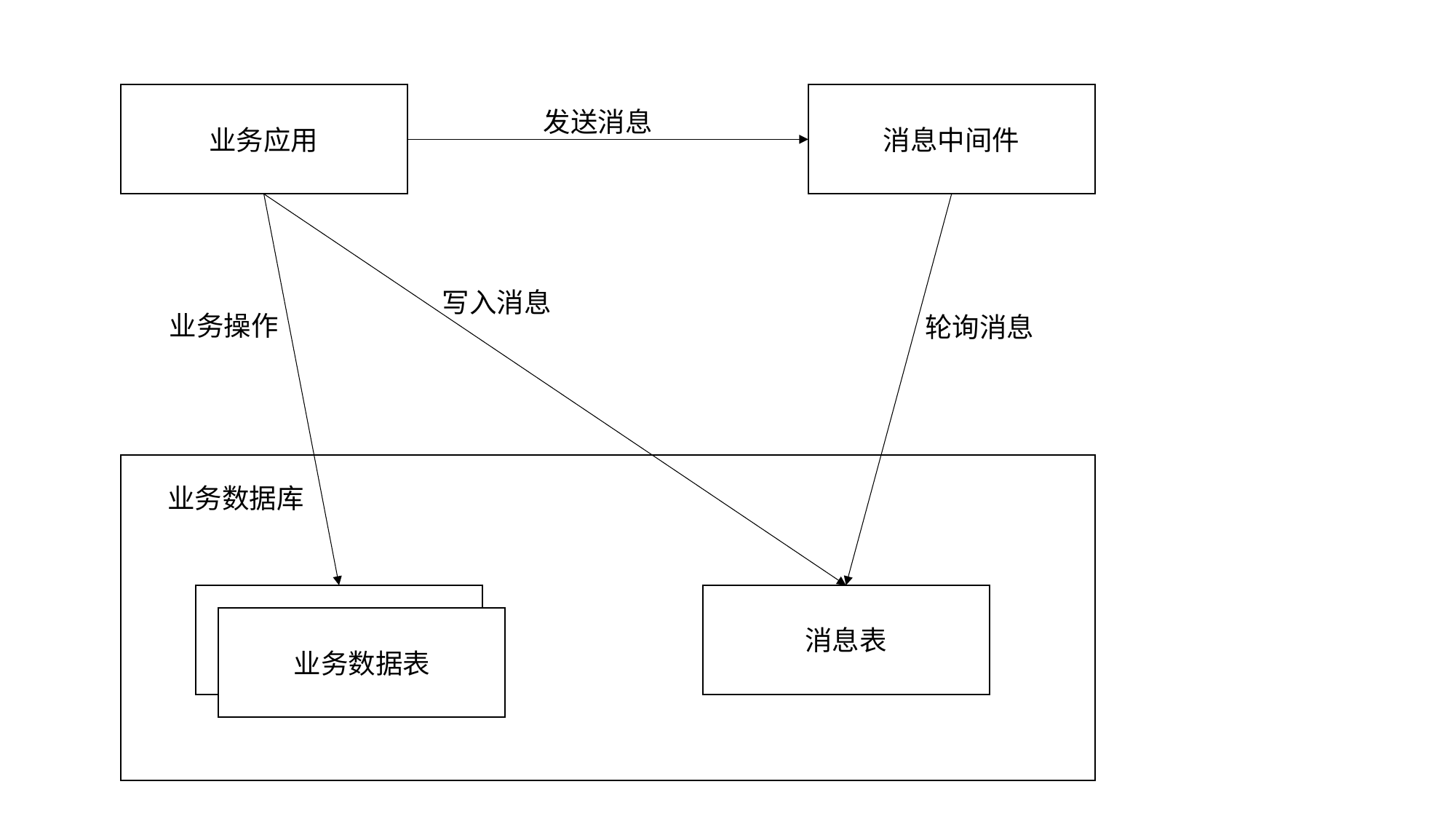

业务应用
消息中间件
发送消息
写入消息
业务操作
轮询消息

业务数据库

消息表
业务数据表